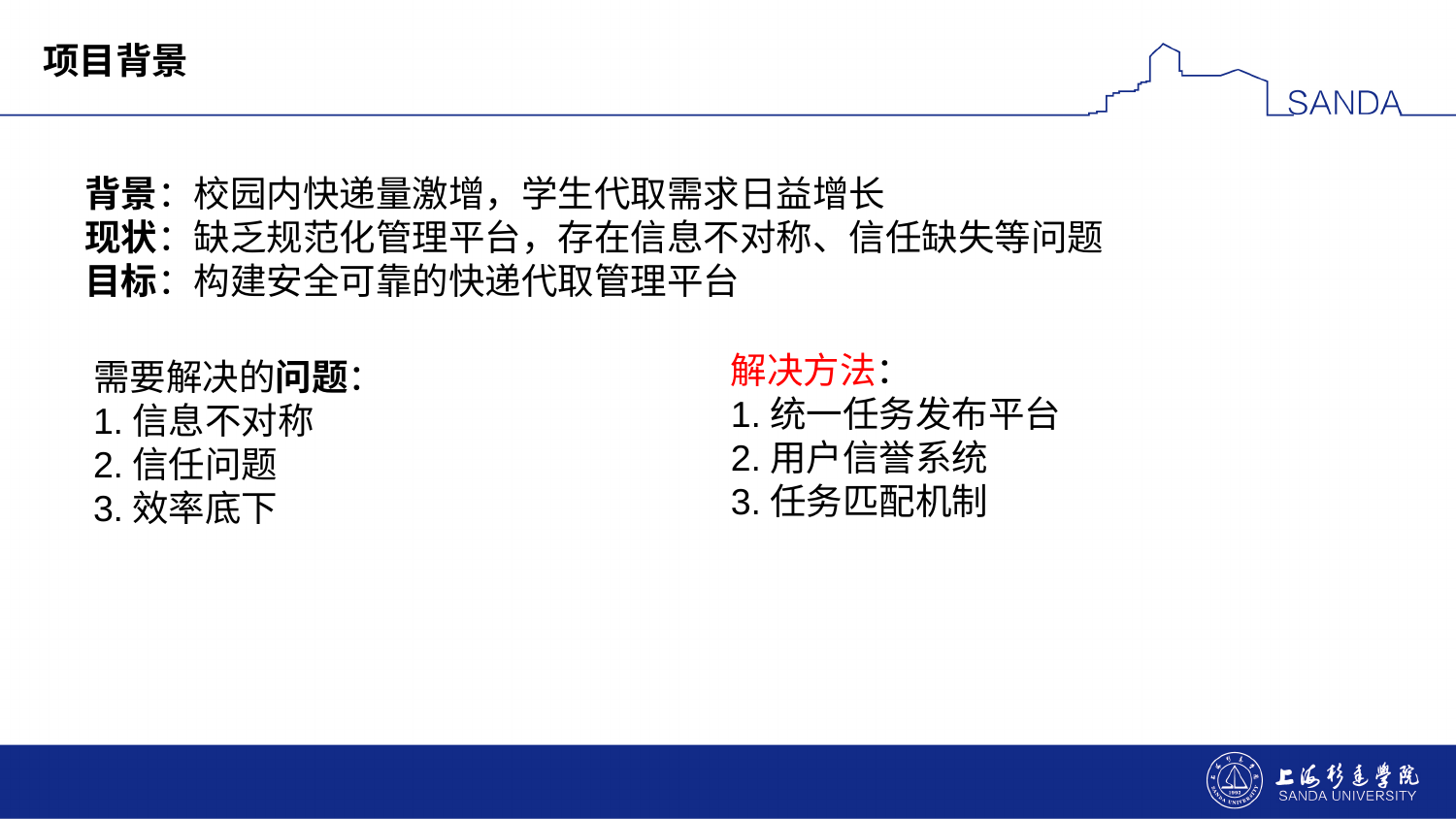

项目背景
背景：校园内快递量激增，学生代取需求日益增长
现状：缺乏规范化管理平台，存在信息不对称、信任缺失等问题
目标：构建安全可靠的快递代取管理平台
解决方法：
1.统一任务发布平台
2.用户信誉系统
3.任务匹配机制
需要解决的问题：
1.信息不对称
2.信任问题
3.效率底下